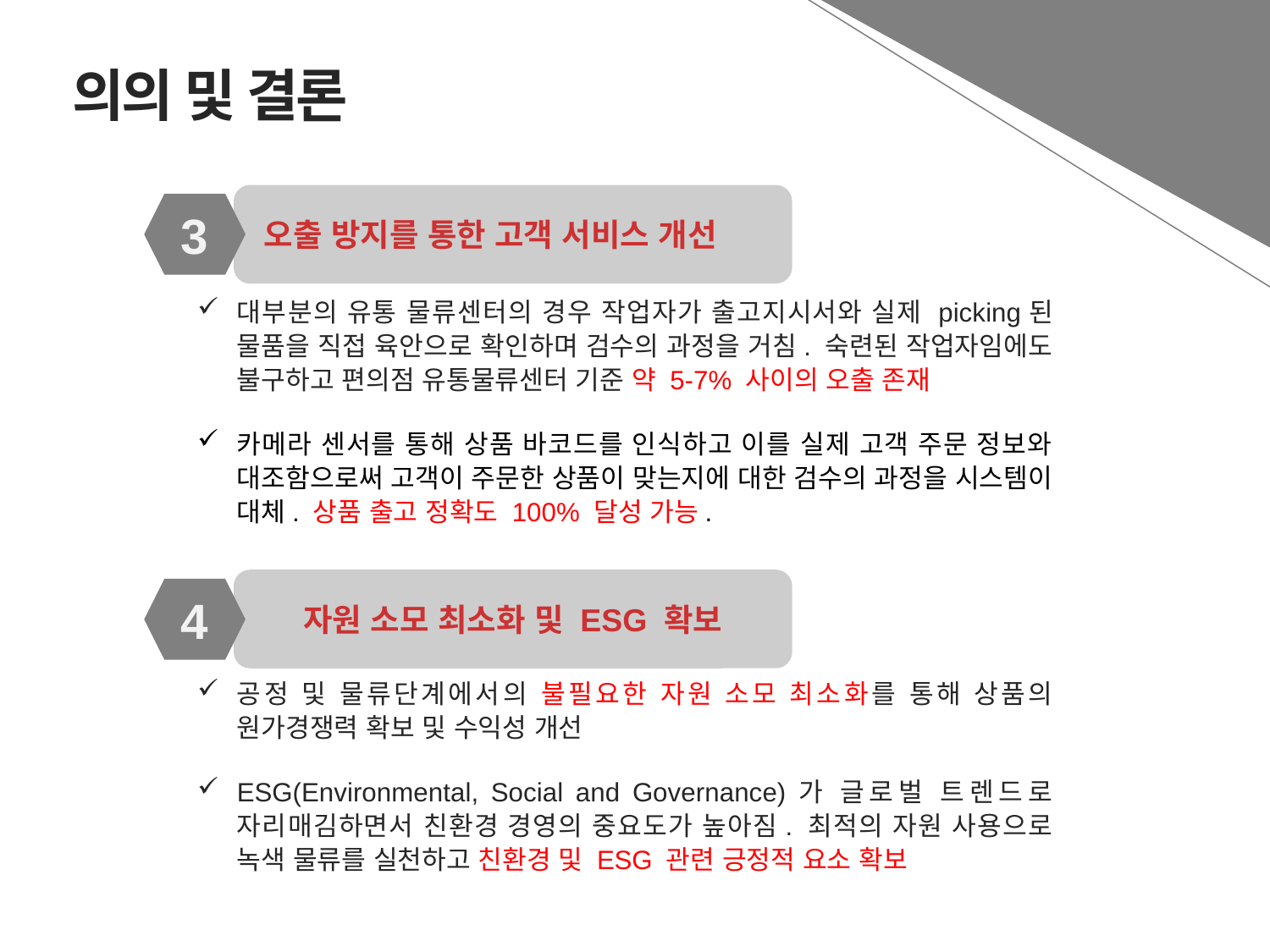

의의 및 결론

3
오출 방지를 통한 고객 서비스 개선

대부분의 유통 물류센터의 경우 작업자가 출고지시서와 실제 picking된 물품을 직접 육안으로 확인하며 검수의 과정을 거침. 숙련된 작업자임에도 불구하고 편의점 유통물류센터 기준 약 5-7% 사이의 오출 존재

카메라 센서를 통해 상품 바코드를 인식하고 이를 실제 고객 주문 정보와 대조함으로써 고객이 주문한 상품이 맞는지에 대한 검수의 과정을 시스템이 대체. 상품 출고 정확도 100% 달성 가능.

4
자원 소모 최소화 및 ESG 확보
공정 및 물류단계에서의 불필요한 자원 소모 최소화를 통해 상품의 원가경쟁력 확보 및 수익성 개선

ESG(Environmental, Social and Governance)가 글로벌 트렌드로 자리매김하면서 친환경 경영의 중요도가 높아짐. 최적의 자원 사용으로 녹색 물류를 실천하고 친환경 및 ESG 관련 긍정적 요소 확보